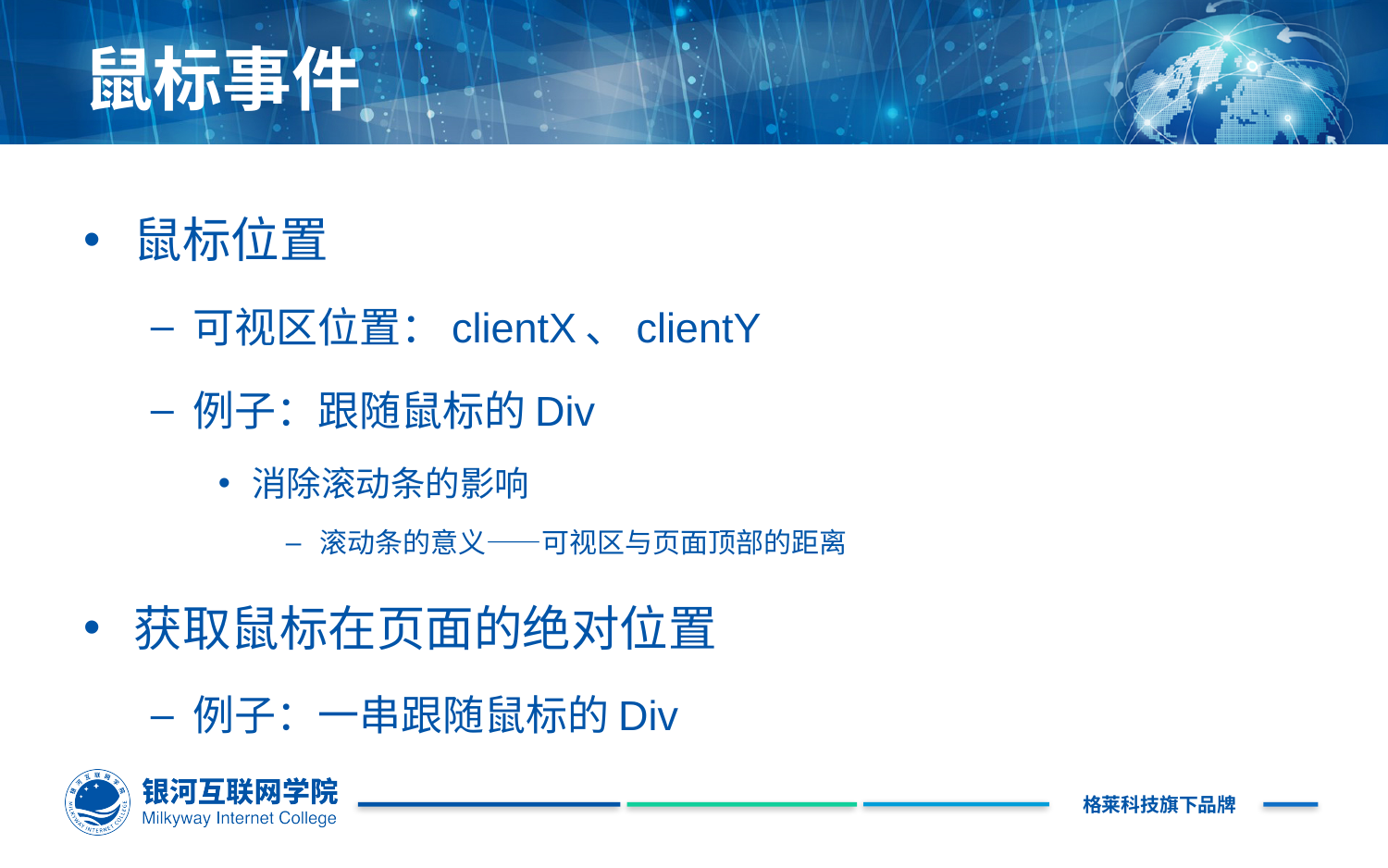

# 鼠标事件
鼠标位置
可视区位置：clientX、clientY
例子：跟随鼠标的Div
消除滚动条的影响
滚动条的意义——可视区与页面顶部的距离
获取鼠标在页面的绝对位置
例子：一串跟随鼠标的Div